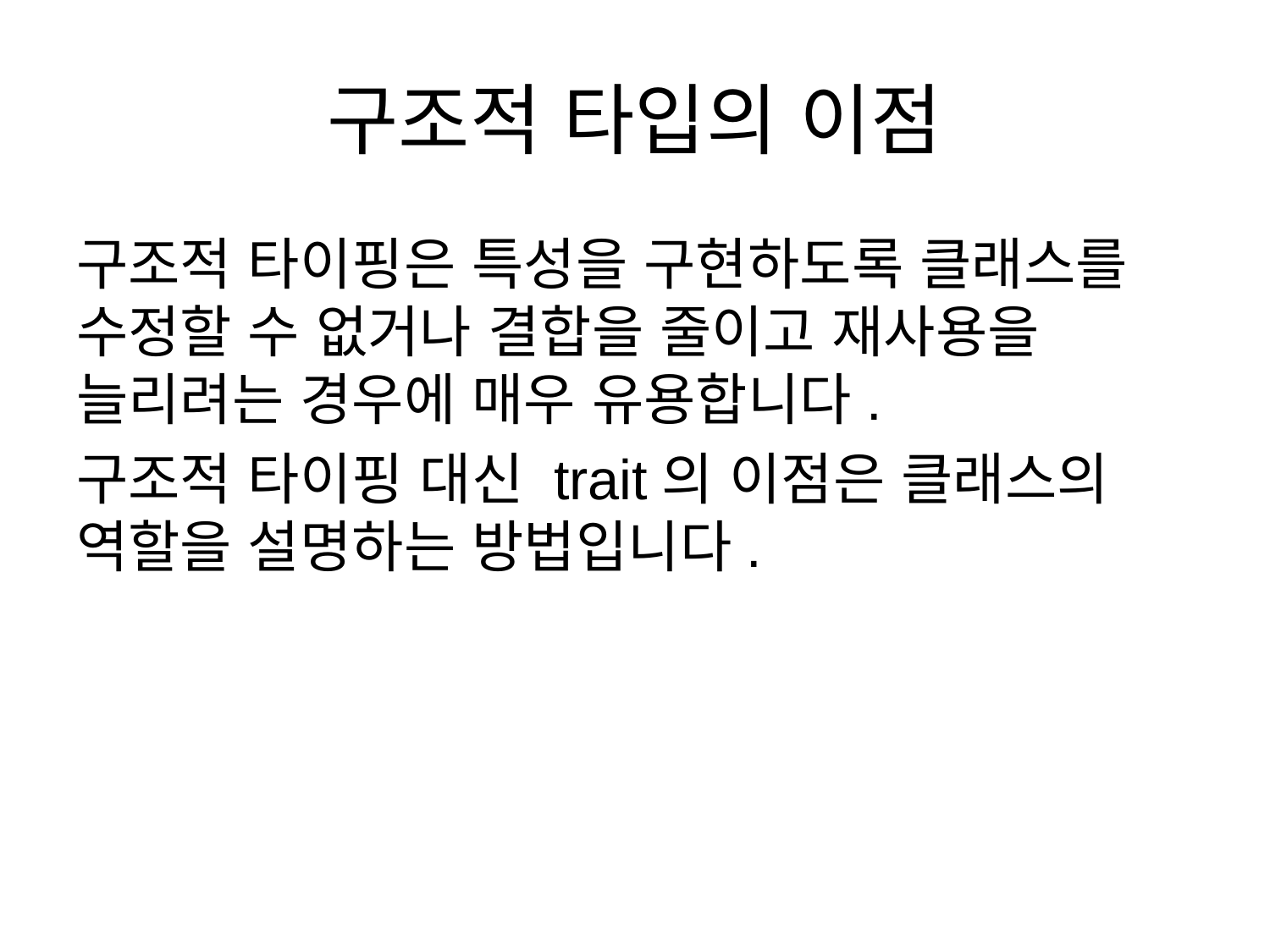

# 구조적 타입의 이점
구조적 타이핑은 특성을 구현하도록 클래스를 수정할 수 없거나 결합을 줄이고 재사용을 늘리려는 경우에 매우 유용합니다.
구조적 타이핑 대신 trait의 이점은 클래스의 역할을 설명하는 방법입니다.